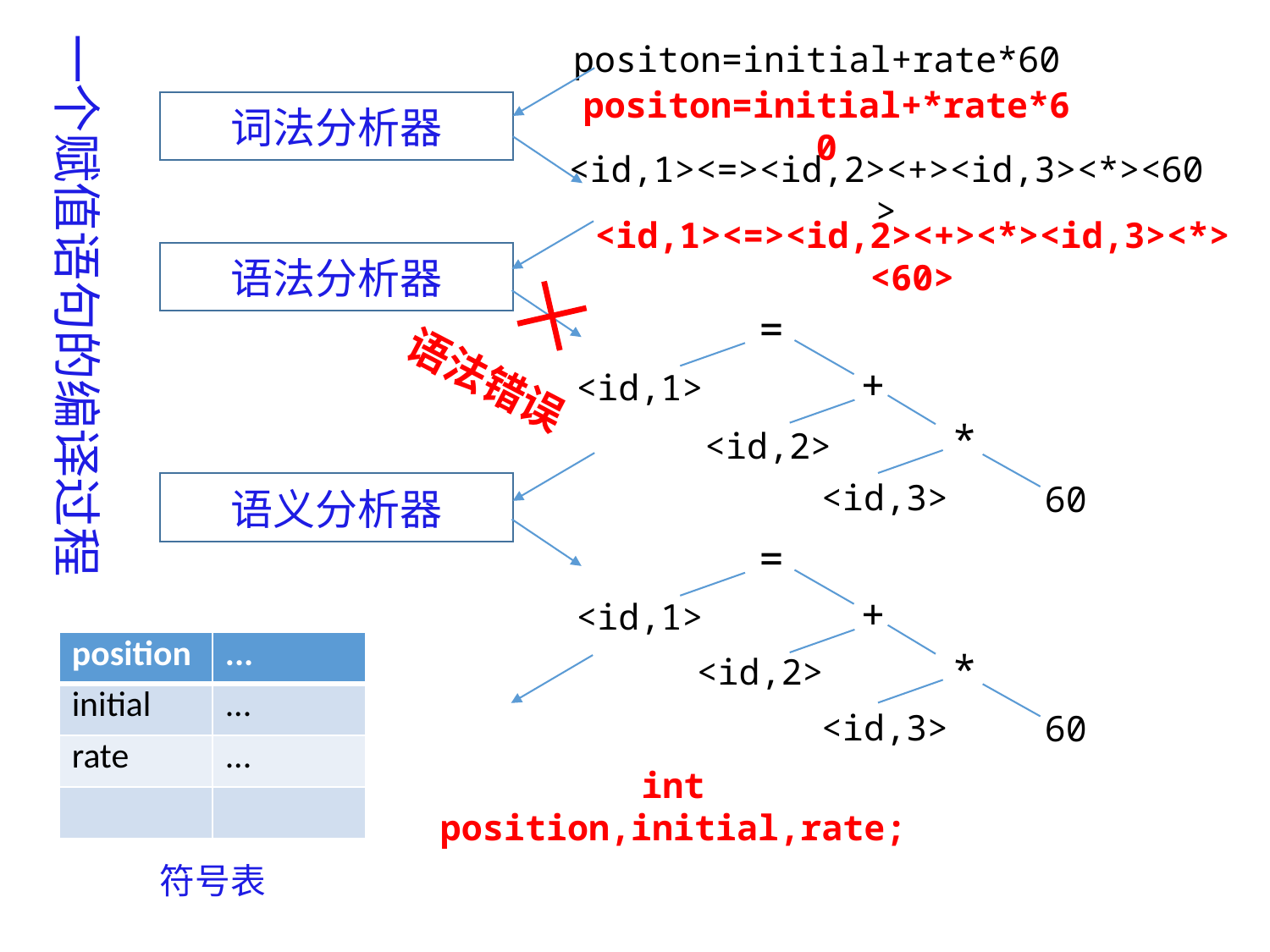

一个赋值语句的编译过程
positon=initial+rate*60
词法分析器
<id,1><=><id,2><+><id,3><*><60>
positon=initial+*rate*60
<id,1><=><id,2><+><*><id,3><*><60>
语法分析器
=
+
<id,1>
*
<id,2>
<id,3>
60
语法错误
语义分析器
=
+
<id,1>
*
<id,2>
<id,3>
60
| position | ... |
| --- | --- |
| initial | ... |
| rate | ... |
|  |  |
int position,initial,rate;
符号表